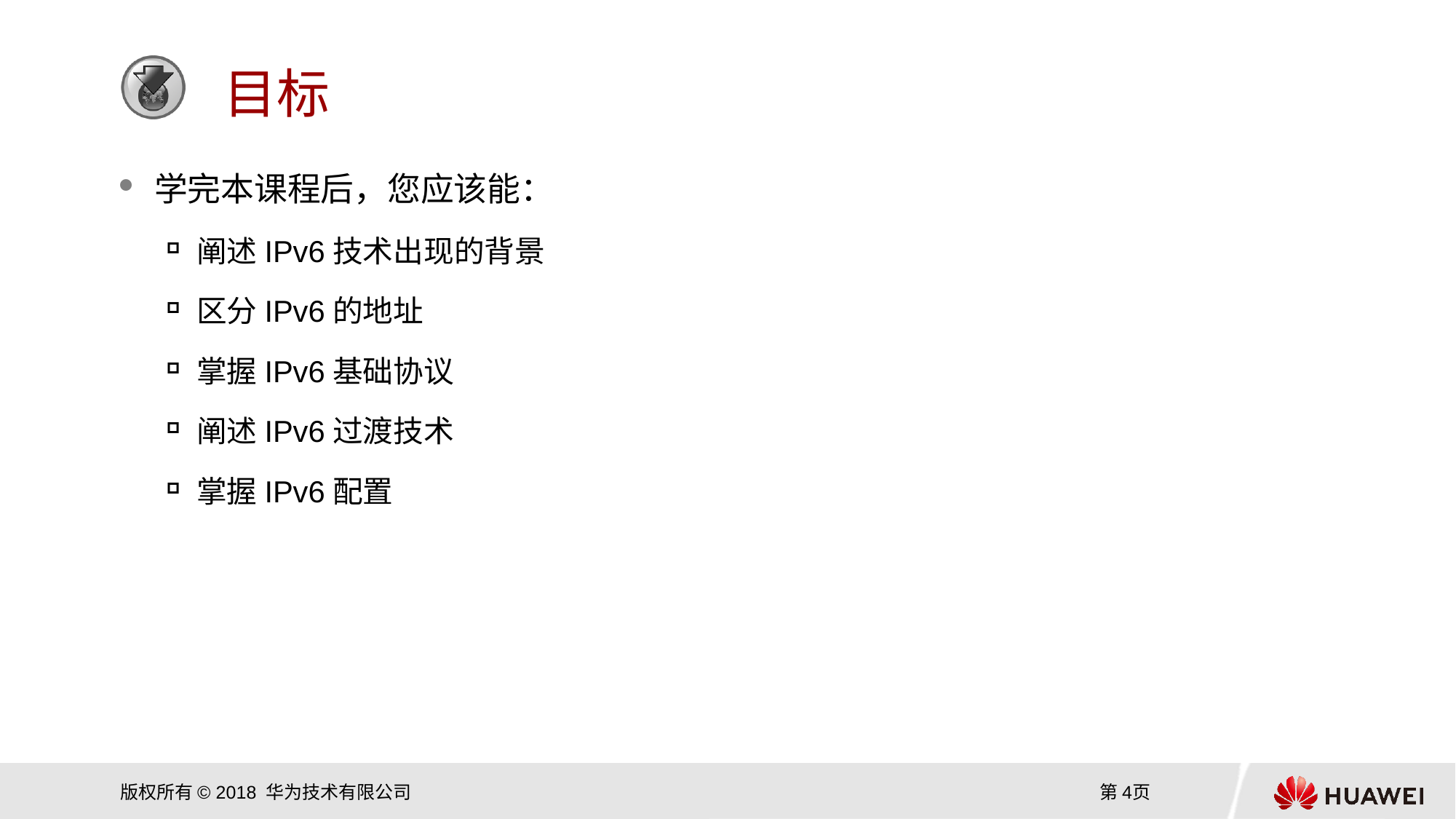

学完本课程后，您应该能：
阐述IPv6技术出现的背景
区分IPv6的地址
掌握IPv6基础协议
阐述IPv6过渡技术
掌握IPv6配置